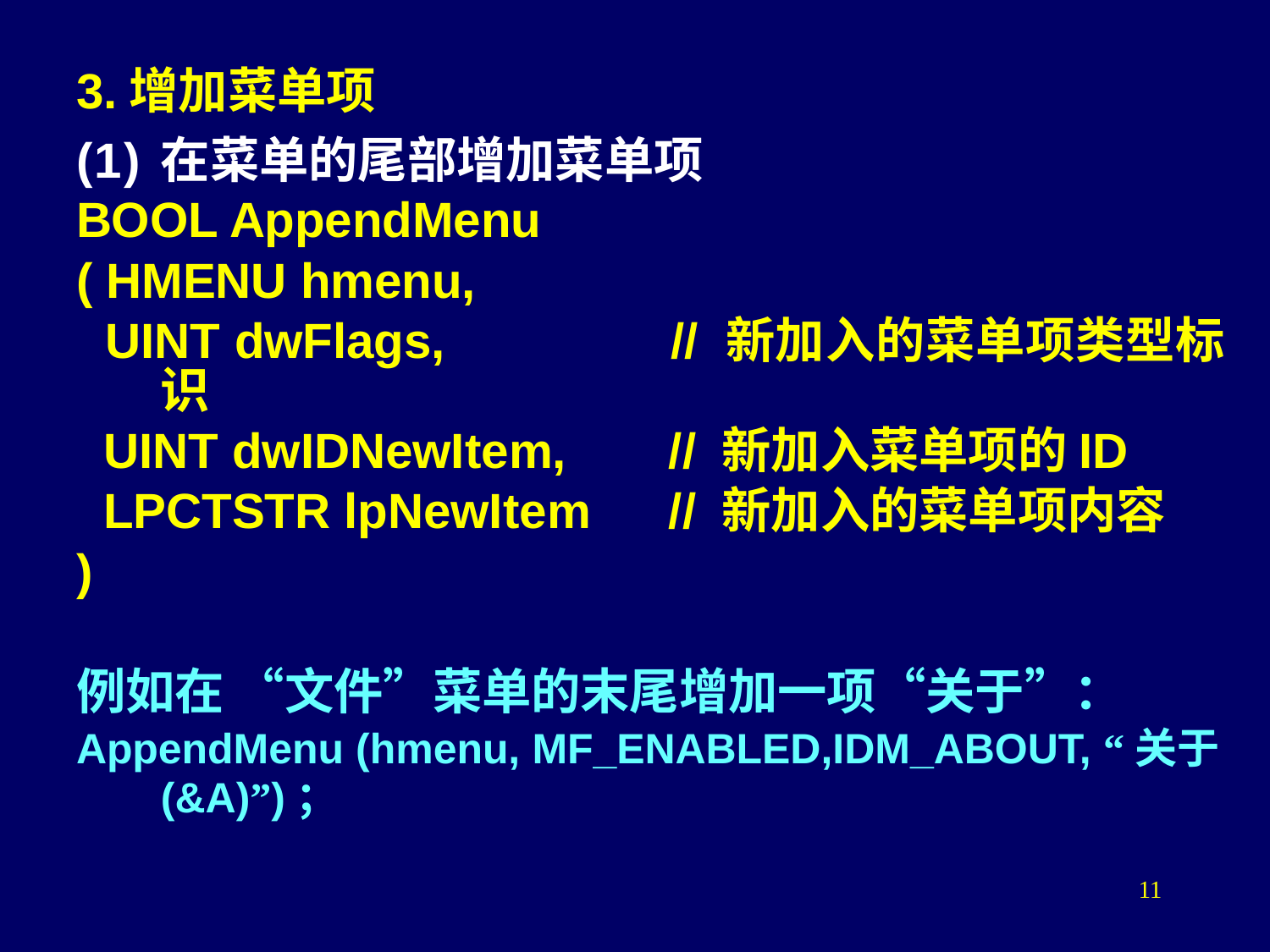

3.增加菜单项
在菜单的尾部增加菜单项
BOOL AppendMenu
( HMENU hmenu,
  UINT dwFlags,		// 新加入的菜单项类型标识
  UINT dwIDNewItem,	// 新加入菜单项的ID
  LPCTSTR lpNewItem	// 新加入的菜单项内容
)

例如在 “文件”菜单的末尾增加一项“关于”：
AppendMenu (hmenu, MF_ENABLED,IDM_ABOUT, “关于(&A)”)；
11